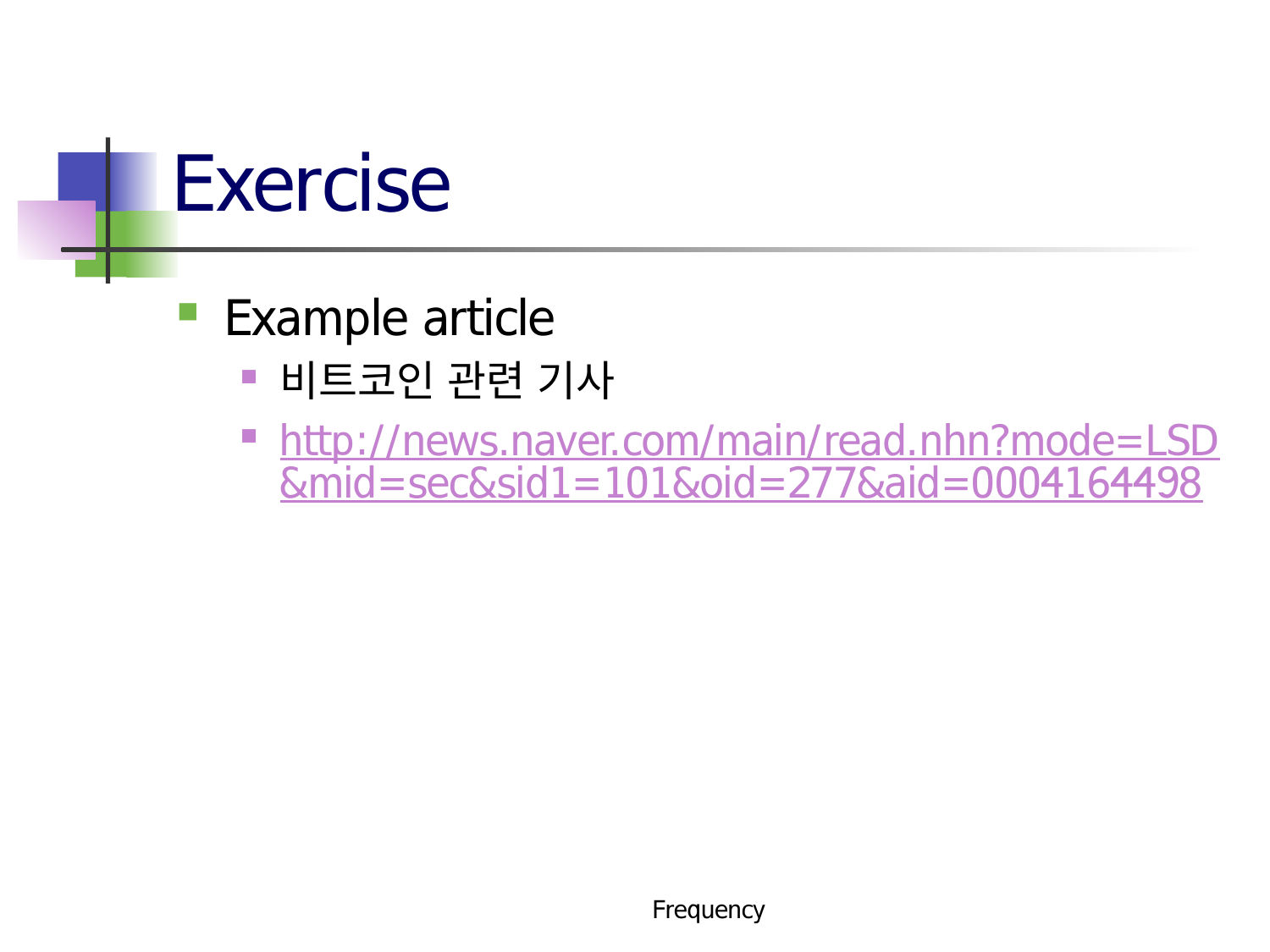

# Exercise
Example article
비트코인 관련 기사
http://news.naver.com/main/read.nhn?mode=LSD&mid=sec&sid1=101&oid=277&aid=0004164498

Frequency